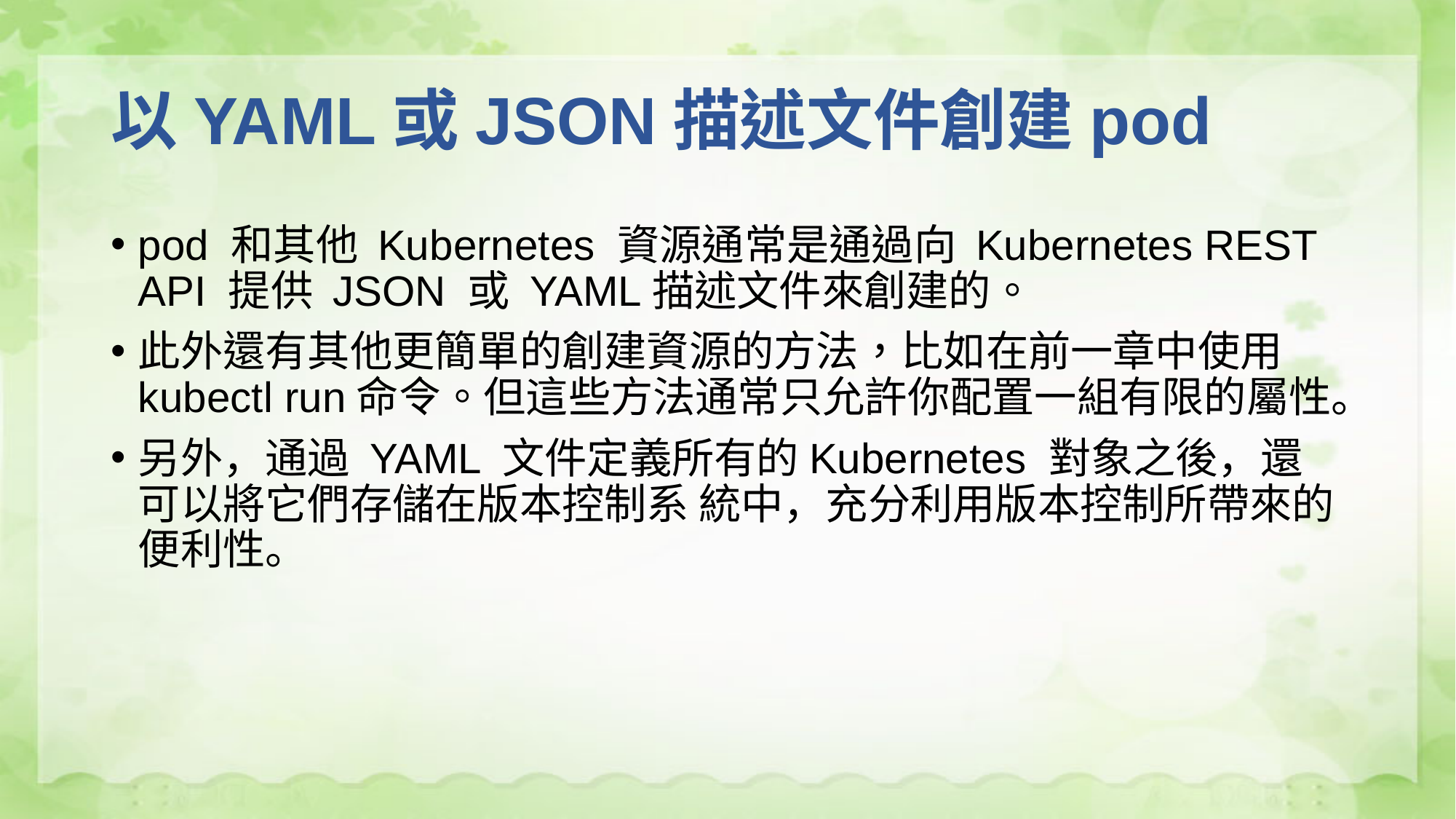

# 以YAML或JSON描述文件創建pod
pod 和其他 Kubernetes 資源通常是通過向 Kubernetes REST API 提供 JSON 或 YAML描述文件來創建的。
此外還有其他更簡單的創建資源的方法，比如在前一章中使用kubectl run命令。但這些方法通常只允許你配置一組有限的屬性。
另外，通過 YAML 文件定義所有的Kubernetes 對象之後，還可以將它們存儲在版本控制系 統中，充分利用版本控制所帶來的便利性。